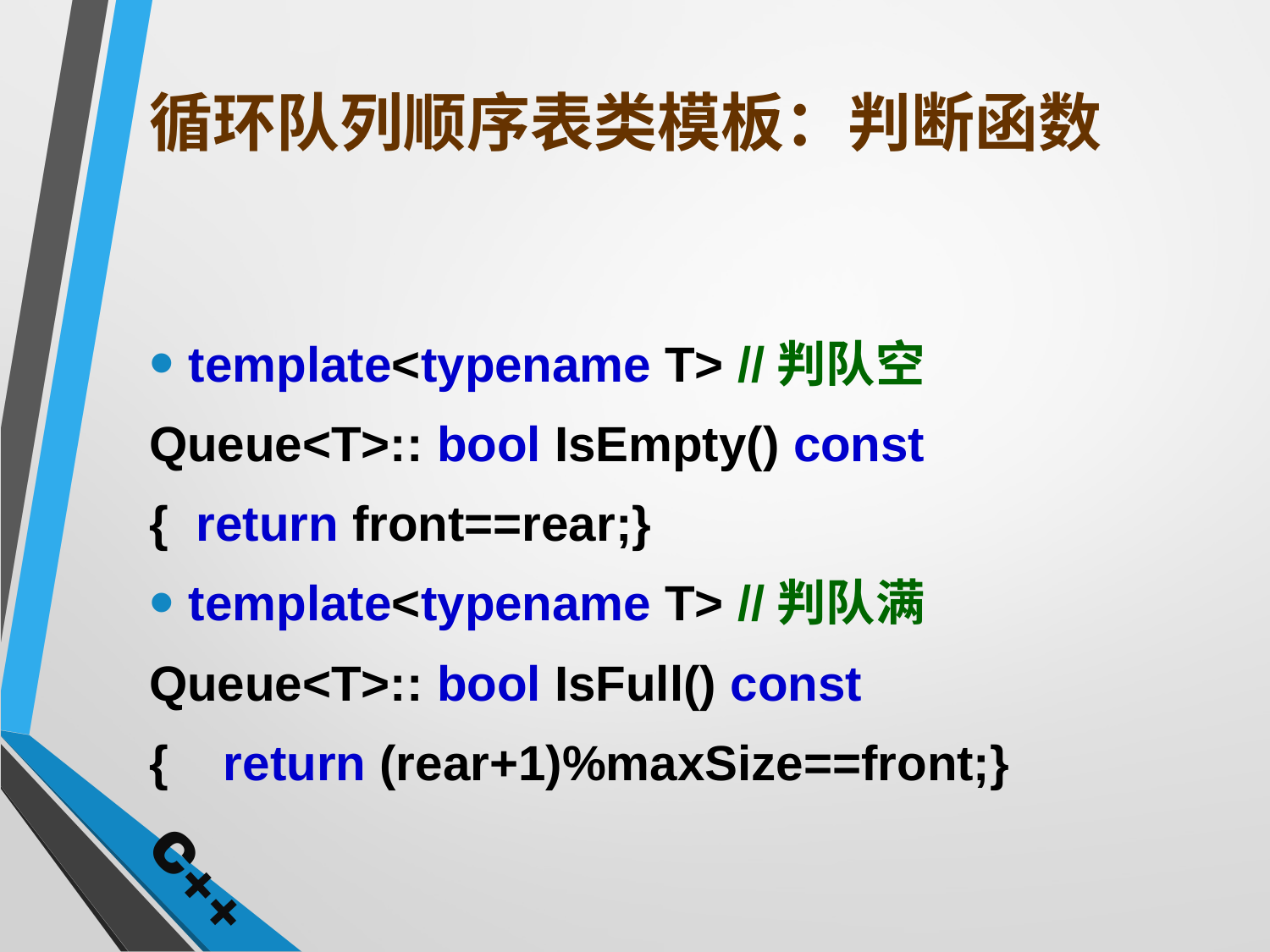

# 循环队列顺序表类模板：判断函数

template<typename T> //判队空
Queue<T>:: bool IsEmpty() const
{  return front==rear;}
template<typename T> //判队满
Queue<T>:: bool IsFull() const
{    return (rear+1)%maxSize==front;}